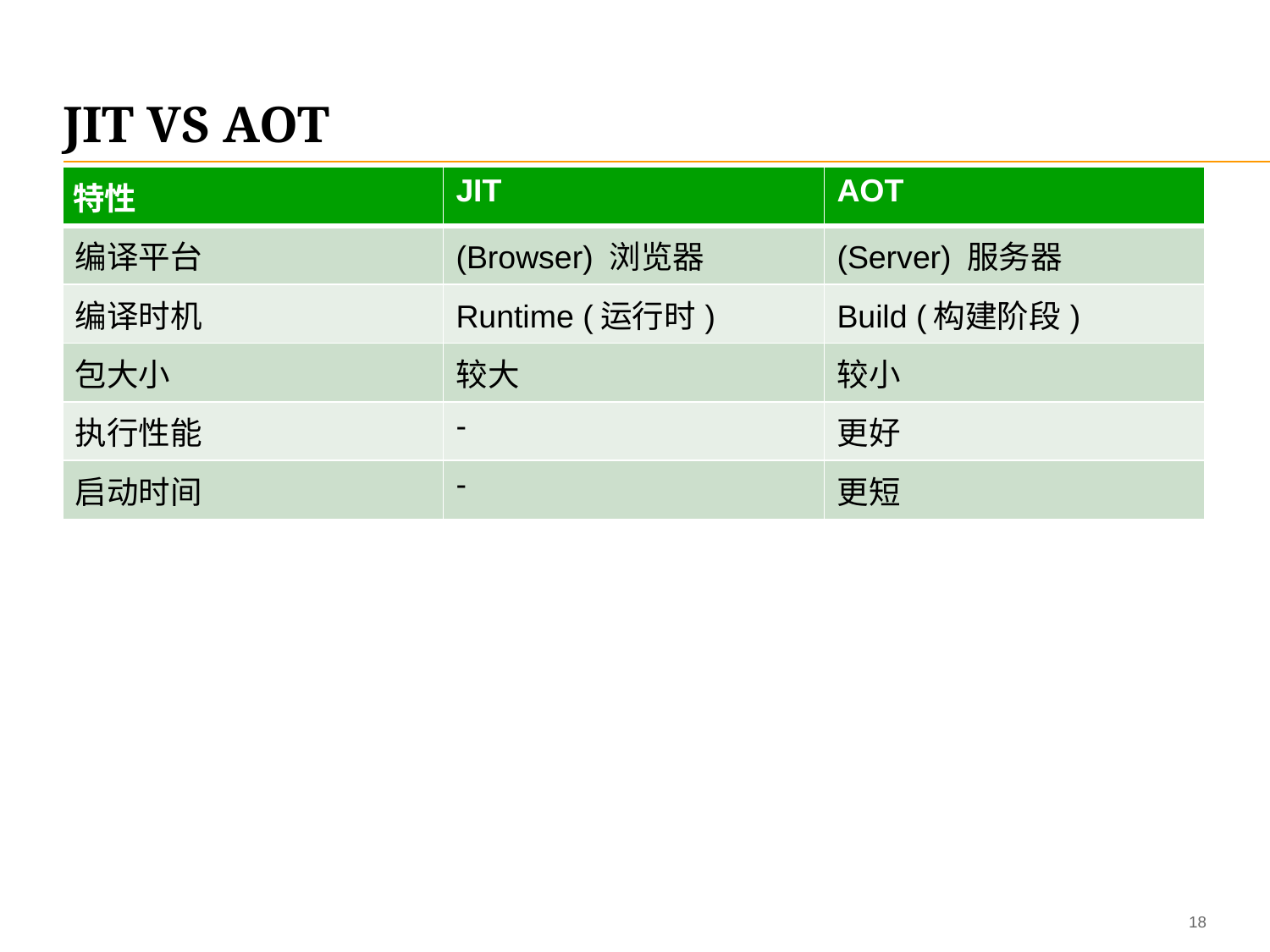

# JIT VS AOT
| 特性 | JIT | AOT |
| --- | --- | --- |
| 编译平台 | (Browser) 浏览器 | (Server) 服务器 |
| 编译时机 | Runtime (运行时) | Build (构建阶段) |
| 包大小 | 较大 | 较小 |
| 执行性能 | - | 更好 |
| 启动时间 | - | 更短 |
18